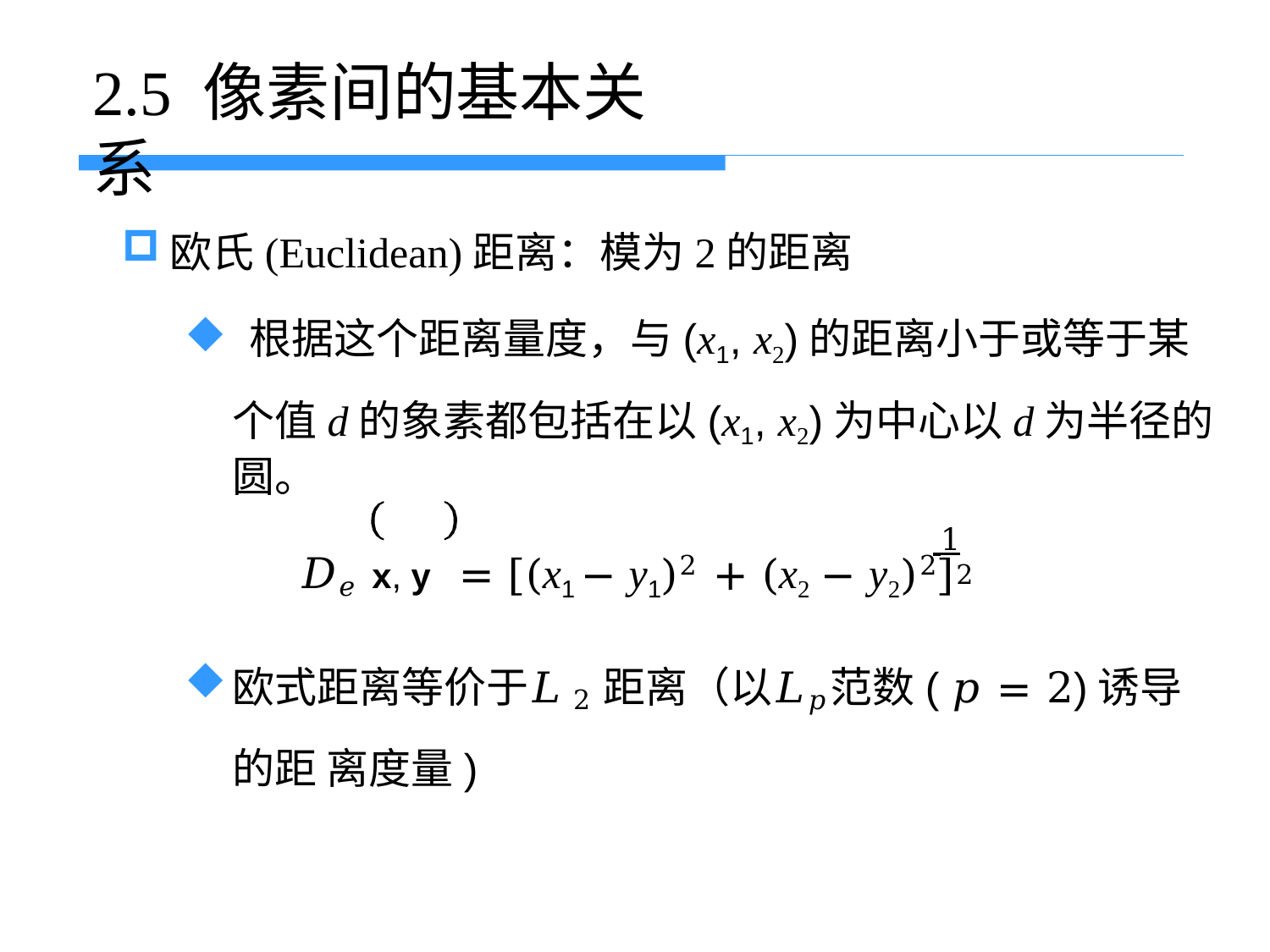

# 2.5 像素间的基本关系
欧氏(Euclidean)距离：模为2的距离
根据这个距离量度，与(x1, x2)的距离小于或等于某
个值d的象素都包括在以(x1, x2)为中心以d为半径的圆。
 1
𝐷𝑒	x, y	= [(x1 − y1)2  + (x2  − y2)2]2
欧式距离等价于𝐿2距离（以𝐿𝑝范数( 𝑝 = 2)诱导的距 离度量)